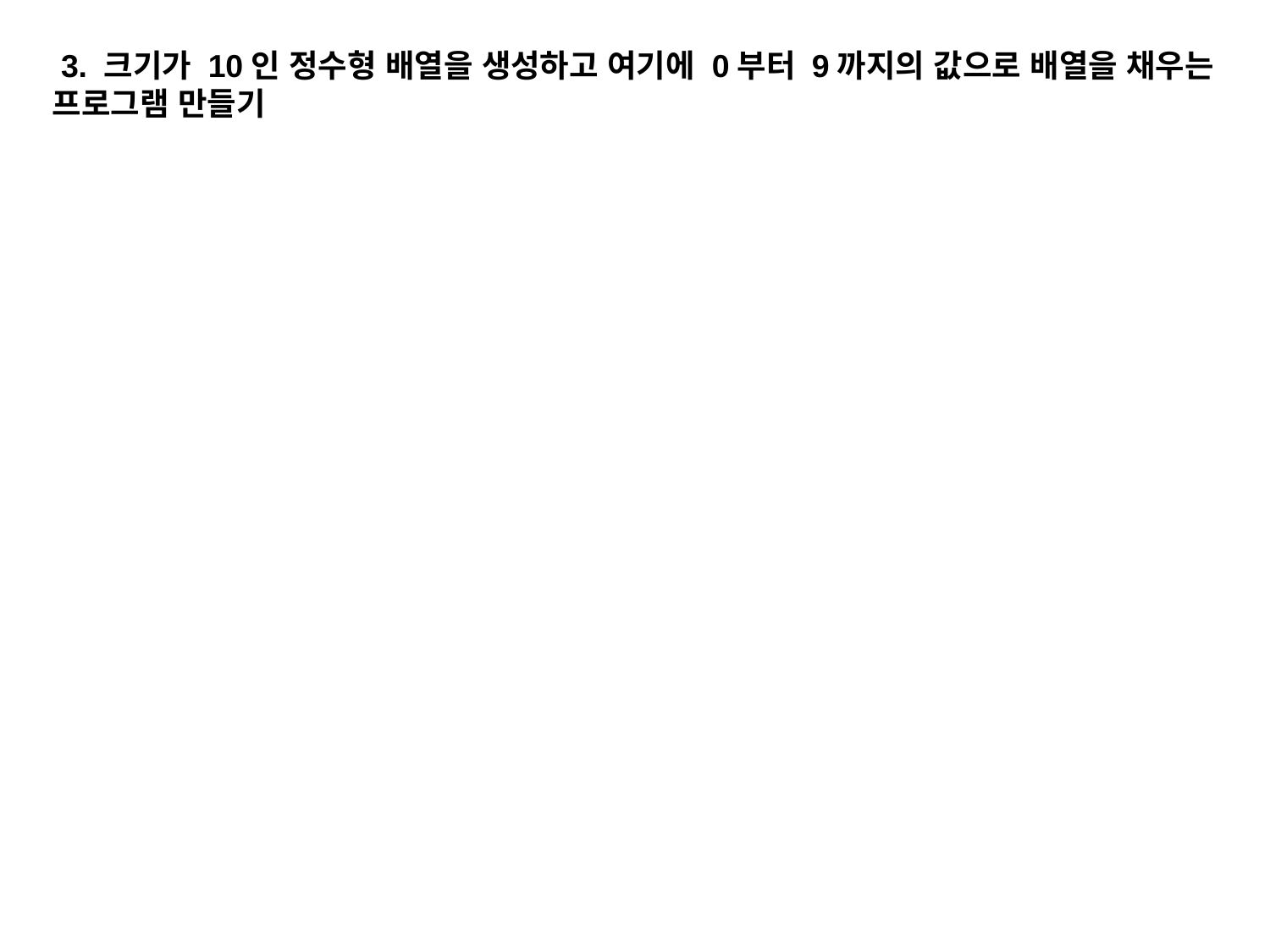

3. 크기가 10인 정수형 배열을 생성하고 여기에 0부터 9까지의 값으로 배열을 채우는 프로그램 만들기